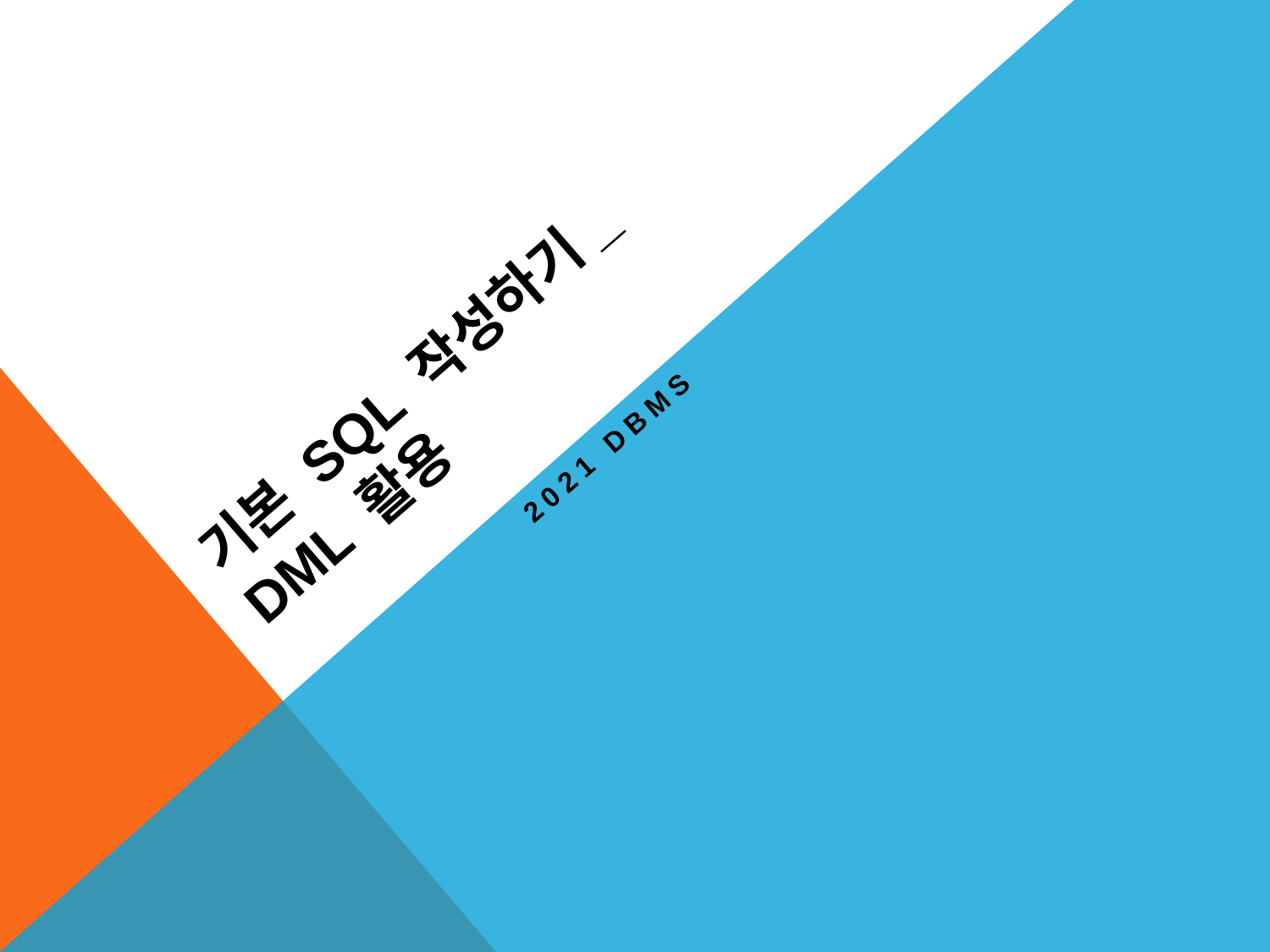

# 기본 SQL 작성하기_ DML 활용
2021 DBMS